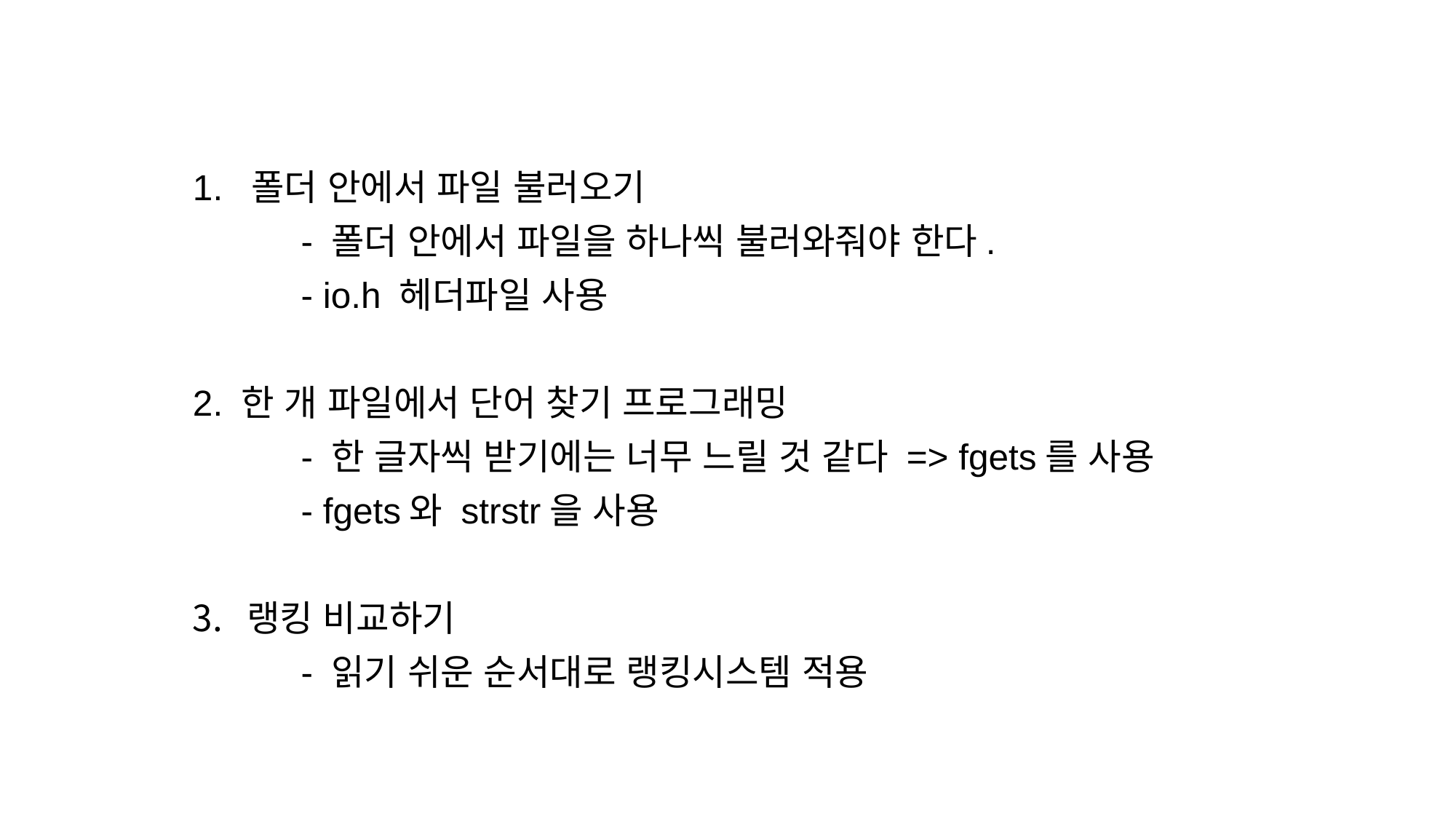

1.  폴더 안에서 파일 불러오기
	- 폴더 안에서 파일을 하나씩 불러와줘야 한다.
	- io.h 헤더파일 사용

2. 한 개 파일에서 단어 찾기 프로그래밍
	- 한 글자씩 받기에는 너무 느릴 것 같다 => fgets를 사용
	- fgets와 strstr을 사용

랭킹 비교하기
	- 읽기 쉬운 순서대로 랭킹시스템 적용